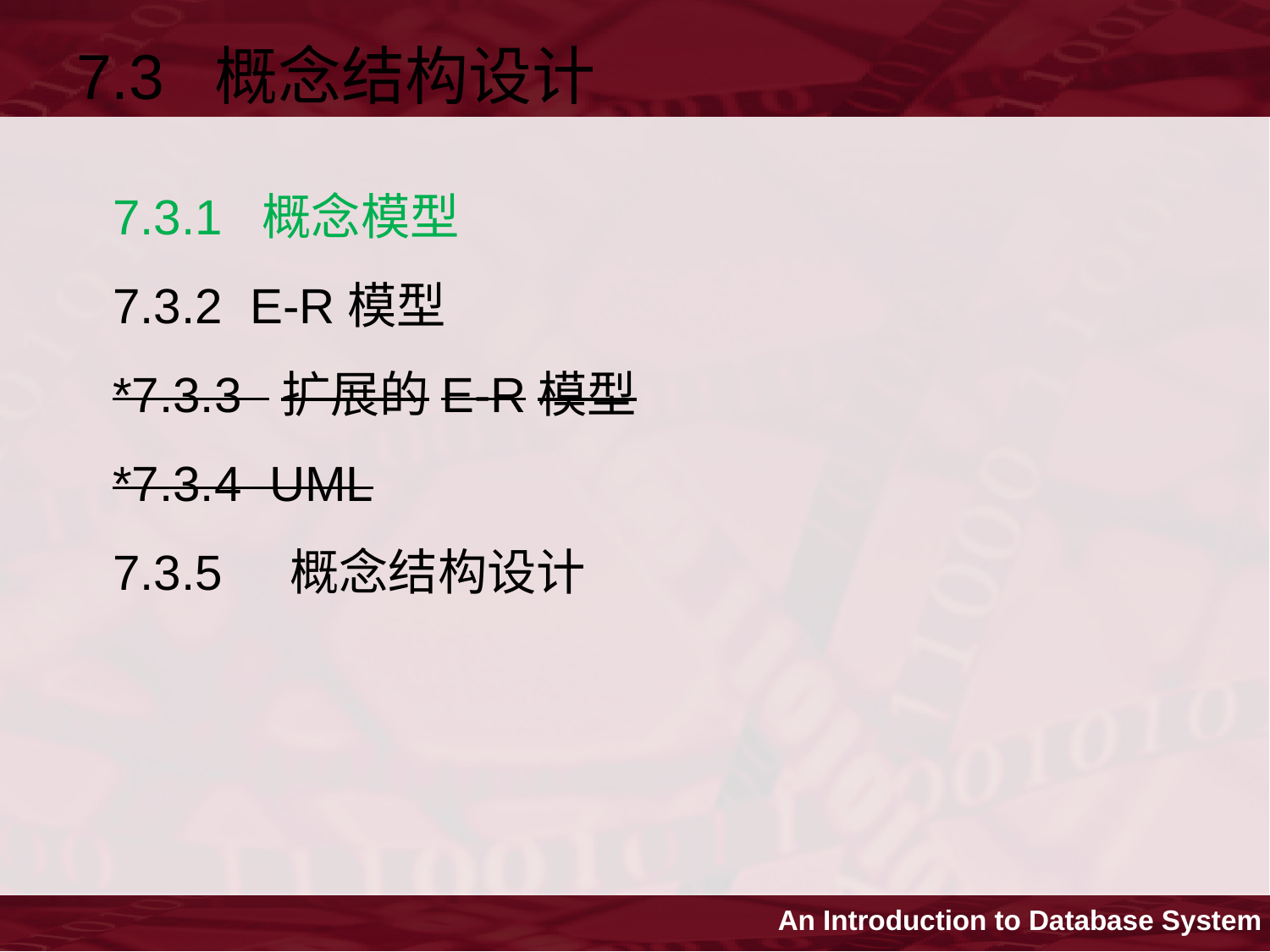

7.3  概念结构设计
7.3.1  概念模型
7.3.2  E-R模型
*7.3.3  扩展的E-R模型
*7.3.4  UML
7.3.5    概念结构设计